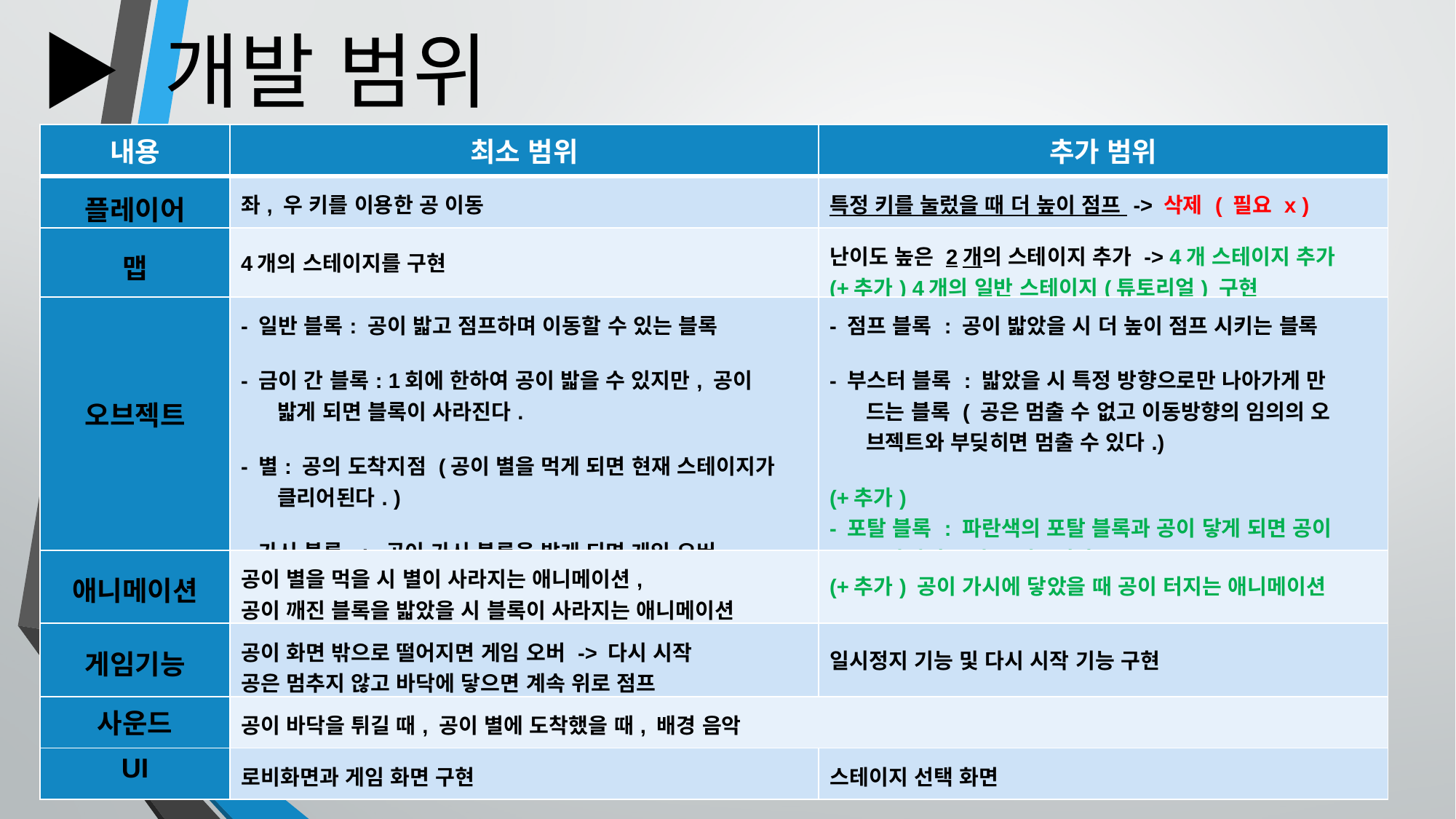

▶ 개발 범위
| 내용 | 최소 범위 | 추가 범위 |
| --- | --- | --- |
| 플레이어 | 좌, 우 키를 이용한 공 이동 | 특정 키를 눌렀을 때 더 높이 점프 -> 삭제 ( 필요 x ) |
| 맵 | 4개의 스테이지를 구현 | 난이도 높은 2개의 스테이지 추가 -> 4개 스테이지 추가 (+추가) 4개의 일반 스테이지(튜토리얼) 구현 |
| 오브젝트 | - 일반 블록: 공이 밟고 점프하며 이동할 수 있는 블록 - 금이 간 블록: 1회에 한하여 공이 밟을 수 있지만, 공이 밟게 되면 블록이 사라진다. - 별: 공의 도착지점 (공이 별을 먹게 되면 현재 스테이지가 클리어된다. ) - 가시 블록 : 공이 가시 블록을 밟게 되면 게임 오버 | - 점프 블록 : 공이 밟았을 시 더 높이 점프 시키는 블록 - 부스터 블록 : 밟았을 시 특정 방향으로만 나아가게 만 드는 블록 ( 공은 멈출 수 없고 이동방향의 임의의 오 브젝트와 부딪히면 멈출 수 있다.) (+추가) - 포탈 블록 : 파란색의 포탈 블록과 공이 닿게 되면 공이 노란색의 포탈로 워프된다. |
| 애니메이션 | 공이 별을 먹을 시 별이 사라지는 애니메이션, 공이 깨진 블록을 밟았을 시 블록이 사라지는 애니메이션 | (+추가) 공이 가시에 닿았을 때 공이 터지는 애니메이션 |
| 게임기능 | 공이 화면 밖으로 떨어지면 게임 오버 -> 다시 시작 공은 멈추지 않고 바닥에 닿으면 계속 위로 점프 | 일시정지 기능 및 다시 시작 기능 구현 |
| 사운드 | 공이 바닥을 튀길 때, 공이 별에 도착했을 때, 배경 음악 |  |
| UI | 로비화면과 게임 화면 구현 | 스테이지 선택 화면 |